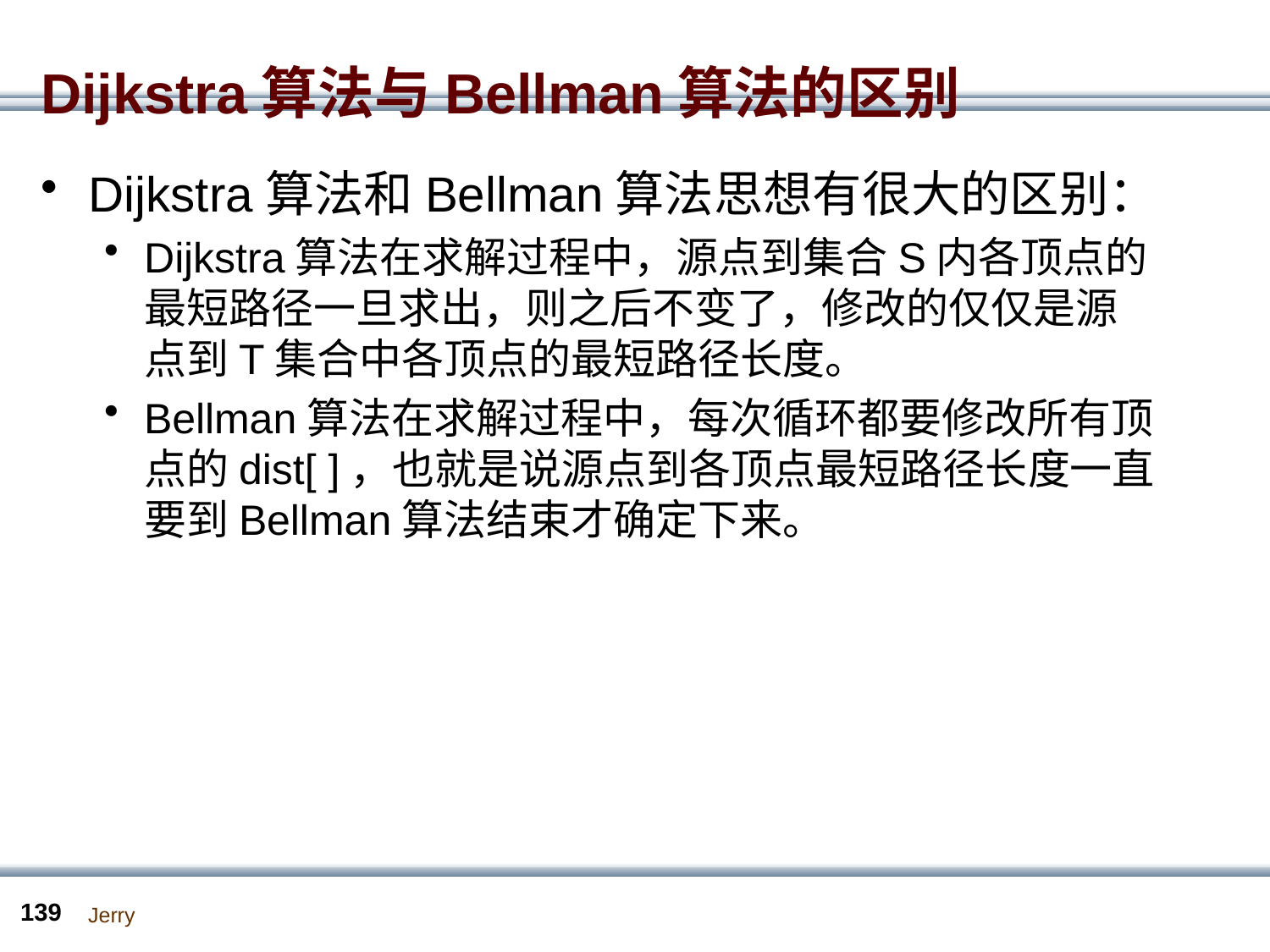

# Dijkstra算法与Bellman算法的区别
Dijkstra算法和Bellman算法思想有很大的区别：
Dijkstra算法在求解过程中，源点到集合S内各顶点的最短路径一旦求出，则之后不变了，修改的仅仅是源点到T集合中各顶点的最短路径长度。
Bellman算法在求解过程中，每次循环都要修改所有顶点的dist[ ]，也就是说源点到各顶点最短路径长度一直要到Bellman算法结束才确定下来。